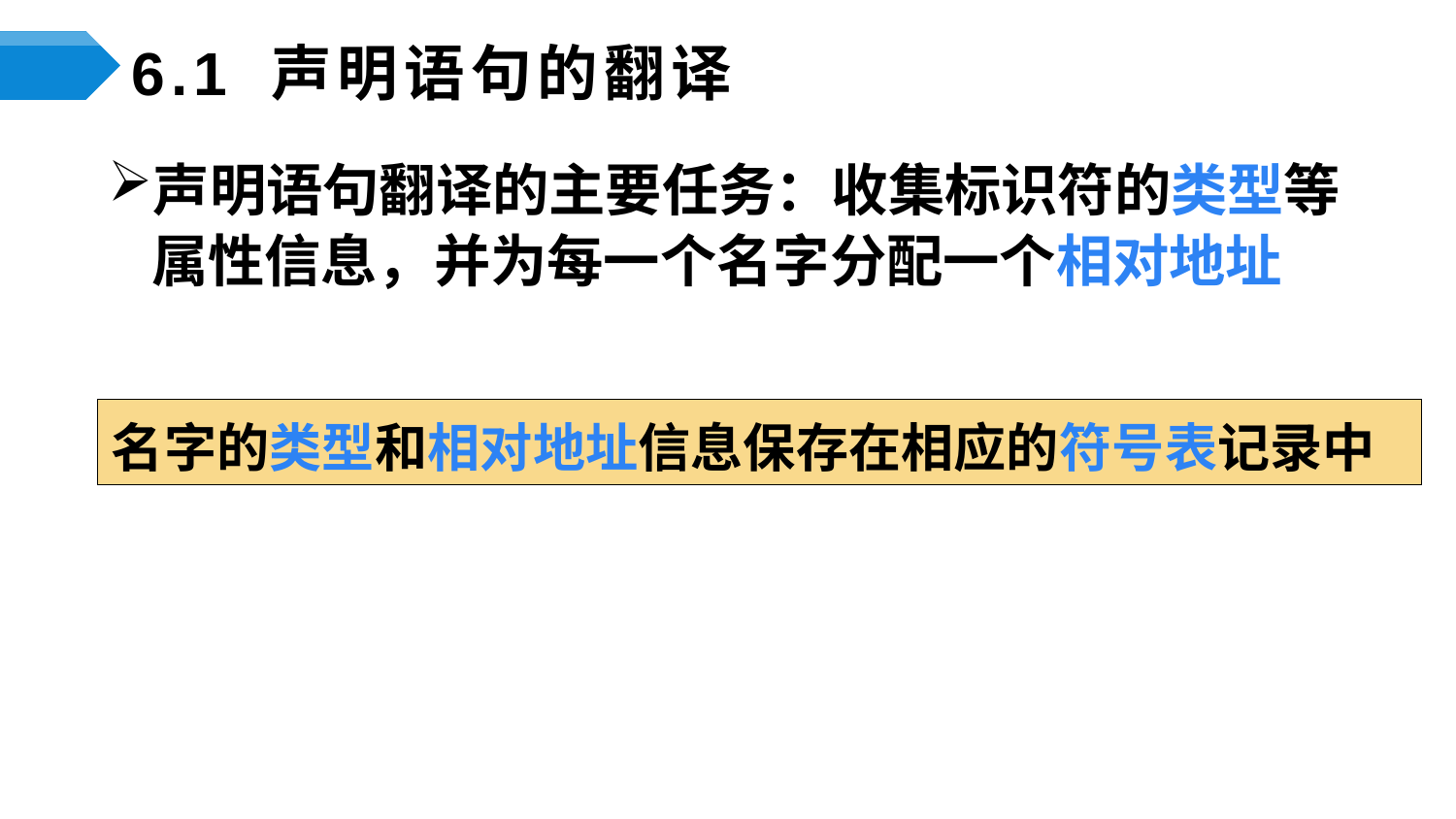

# 6.1 声明语句的翻译
声明语句翻译的主要任务：收集标识符的类型等属性信息，并为每一个名字分配一个相对地址

名字的类型和相对地址信息保存在相应的符号表记录中